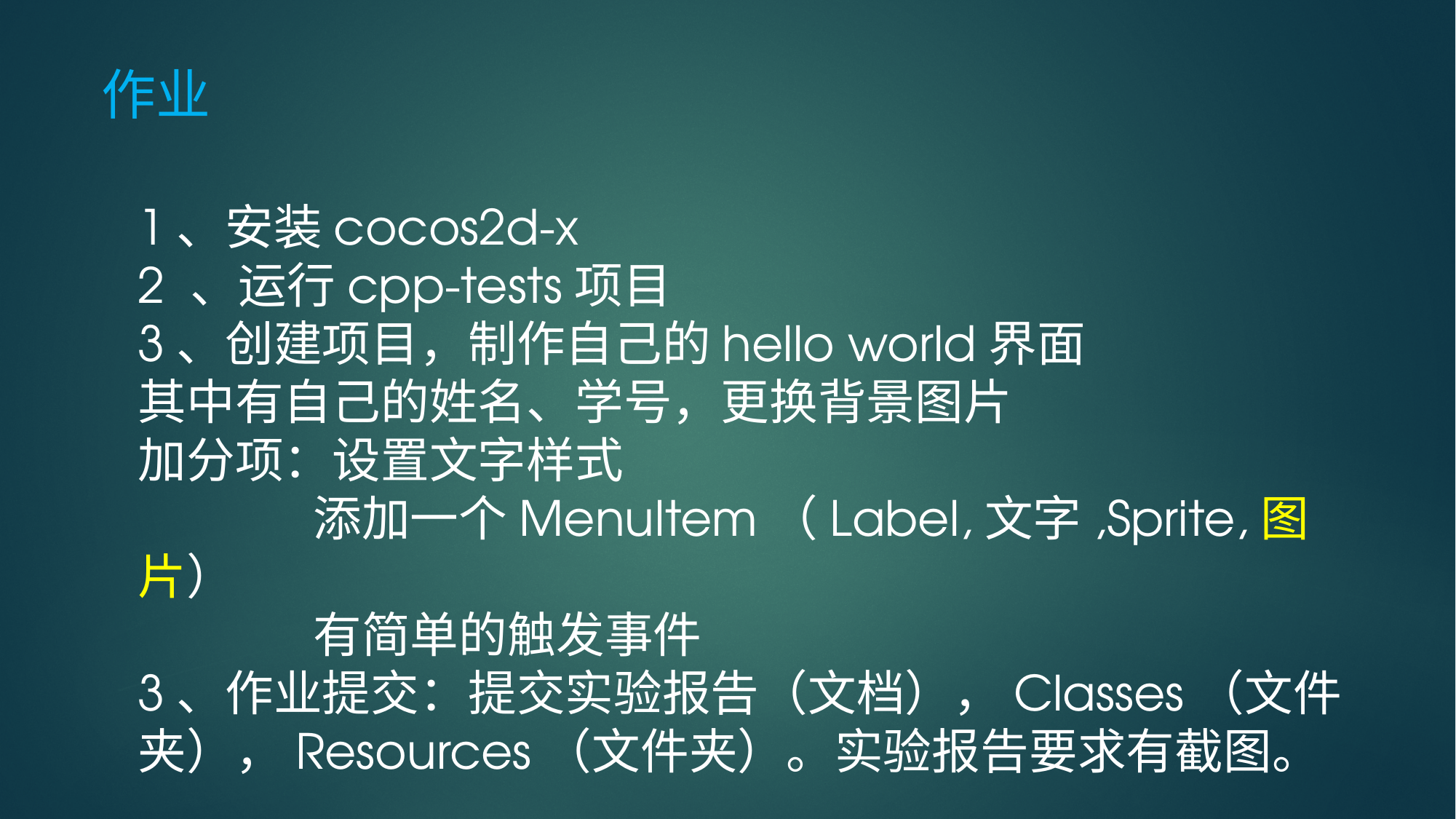

作业
1、安装cocos2d-x
2 、运行cpp-tests项目
3、创建项目，制作自己的hello world界面
其中有自己的姓名、学号，更换背景图片
加分项：设置文字样式
               添加一个MenuItem（Label,文字,Sprite,图片）
               有简单的触发事件
3、作业提交：提交实验报告（文档），Classes（文件夹），Resources（文件夹）。实验报告要求有截图。